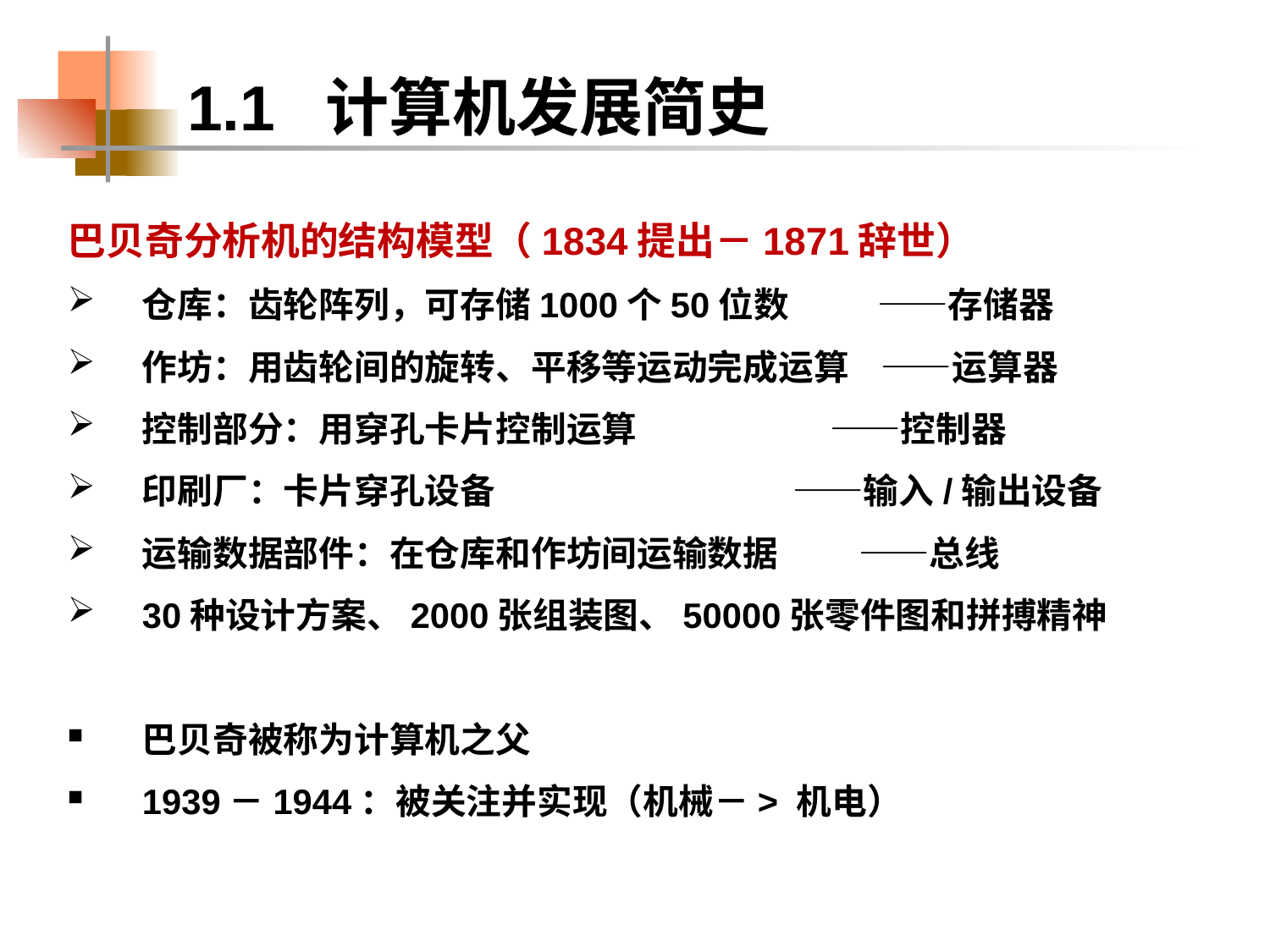

1.1  计算机发展简史
巴贝奇分析机的结构模型（1834提出－1871辞世）
仓库：齿轮阵列，可存储1000个50位数           ——存储器
作坊：用齿轮间的旋转、平移等运动完成运算    ——运算器
控制部分：用穿孔卡片控制运算                        ——控制器
印刷厂：卡片穿孔设备                                     ——输入/输出设备
运输数据部件：在仓库和作坊间运输数据          ——总线
30种设计方案、2000张组装图、50000张零件图和拼搏精神

巴贝奇被称为计算机之父
1939－1944：被关注并实现（机械－> 机电）